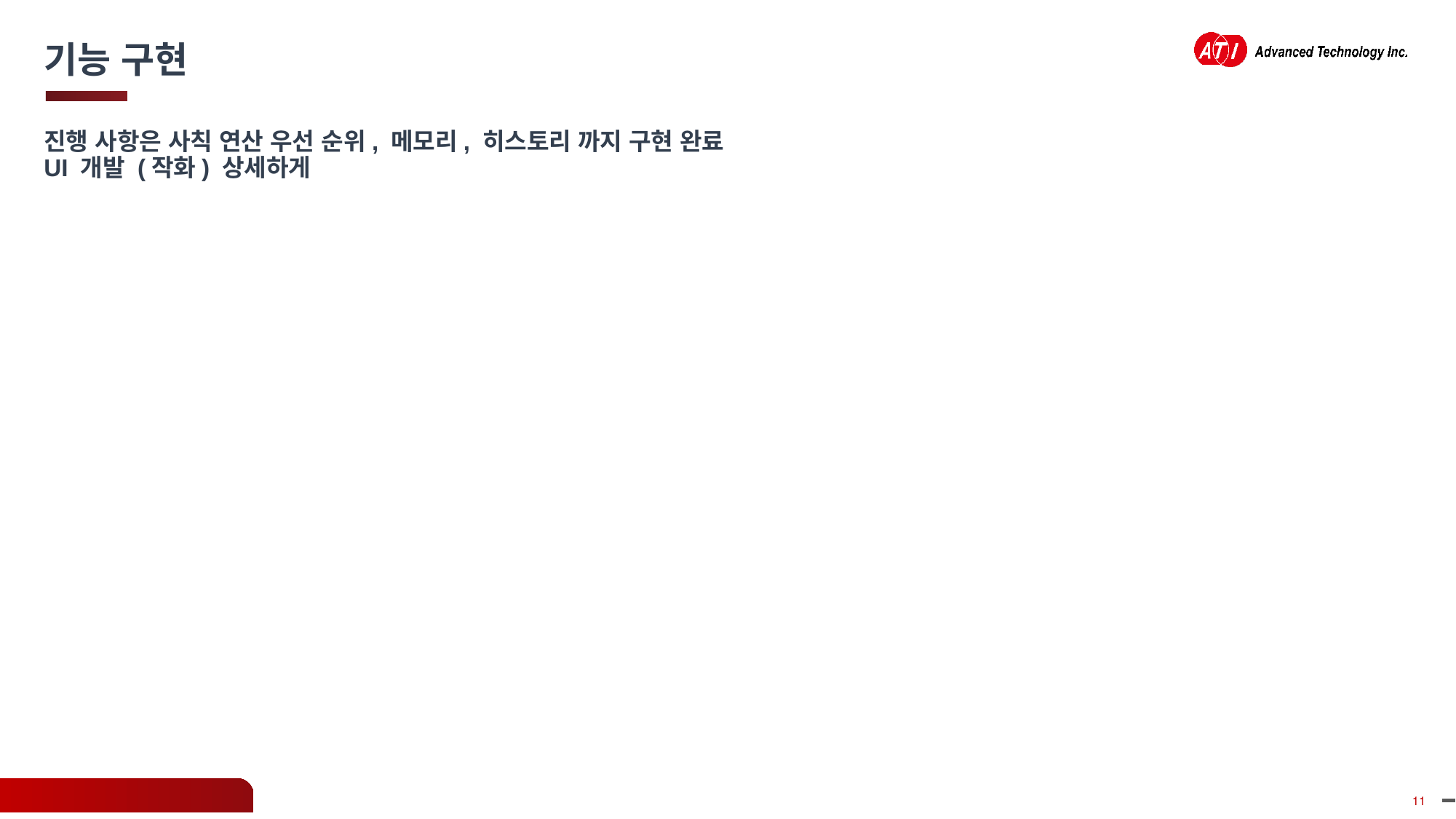

기능 구현
진행 사항은 사칙 연산 우선 순위, 메모리, 히스토리 까지 구현 완료
UI 개발 (작화) 상세하게